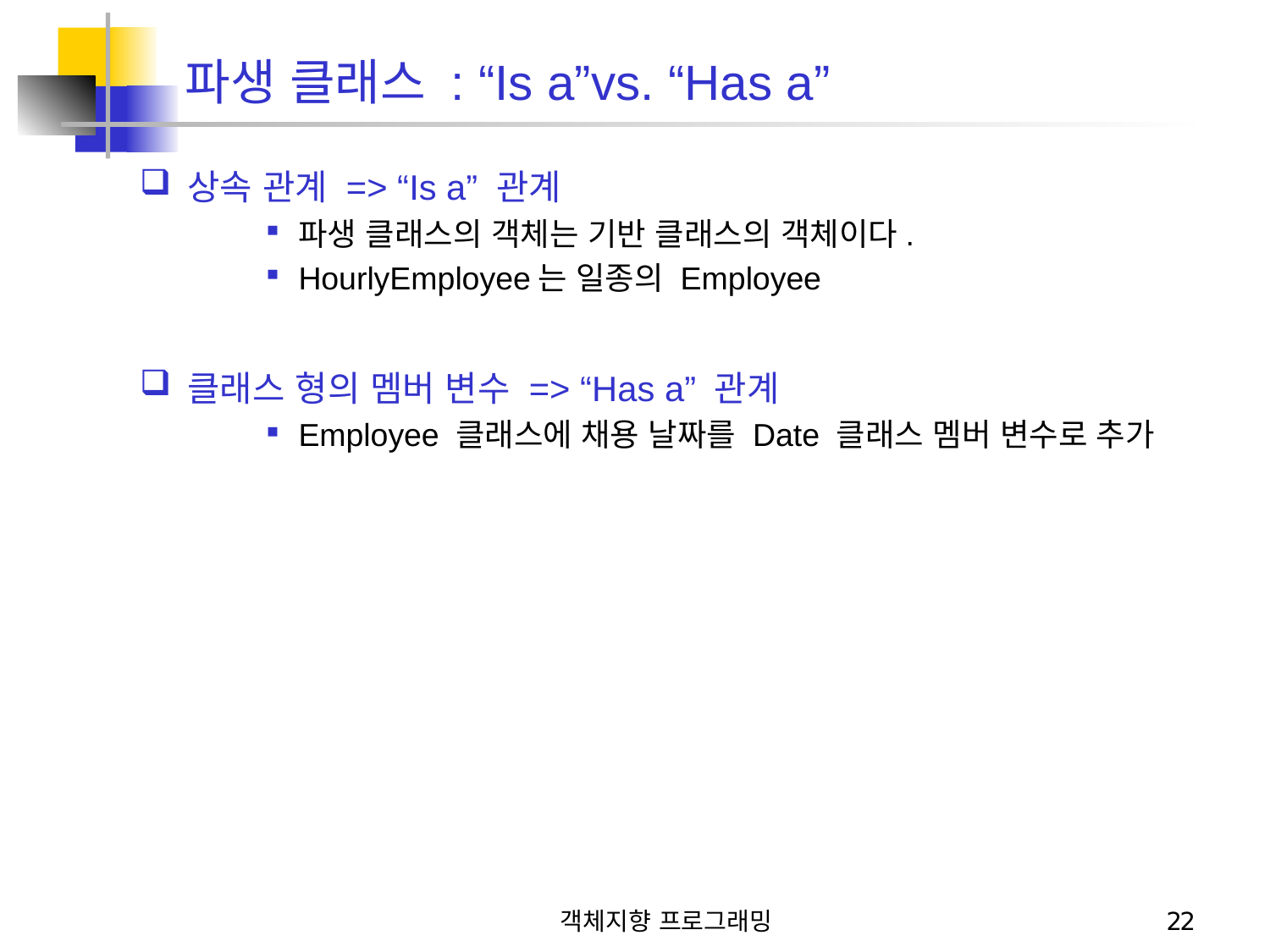

파생 클래스 : “Is a”vs. “Has a”
상속 관계 => “Is a” 관계
파생 클래스의 객체는 기반 클래스의 객체이다.
HourlyEmployee는 일종의 Employee

클래스 형의 멤버 변수 => “Has a” 관계
Employee 클래스에 채용 날짜를 Date 클래스 멤버 변수로 추가

객체지향 프로그래밍
22